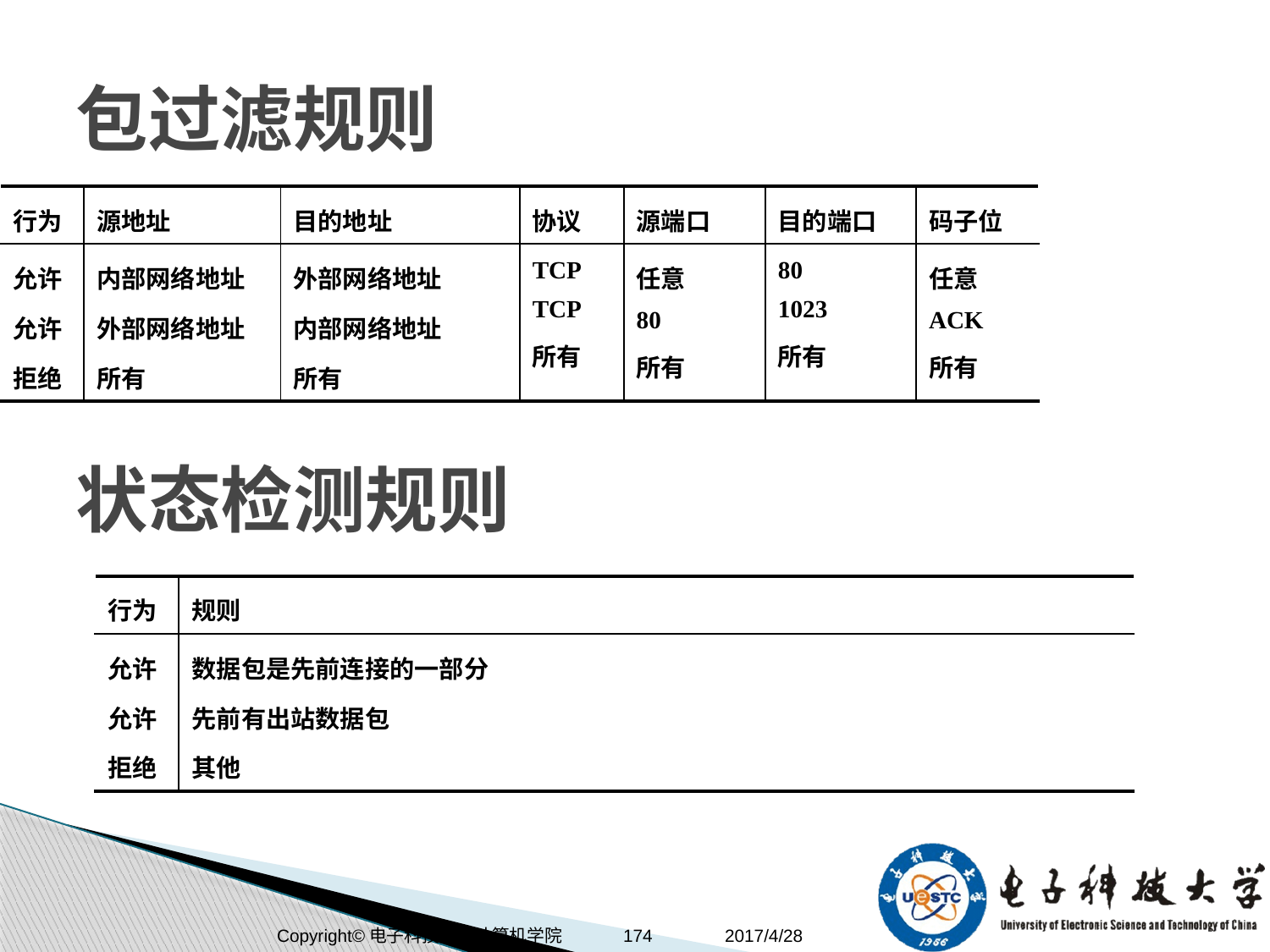

# 包过滤规则
| 行为 | 源地址 | 目的地址 | 协议 | 源端口 | 目的端口 | 码子位 |
| --- | --- | --- | --- | --- | --- | --- |
| 允许 允许 拒绝 | 内部网络地址 外部网络地址 所有 | 外部网络地址 内部网络地址 所有 | TCP TCP 所有 | 任意 80 所有 | 80 1023 所有 | 任意 ACK 所有 |
状态检测规则
| 行为 | 规则 |
| --- | --- |
| 允许 允许 拒绝 | 数据包是先前连接的一部分 先前有出站数据包 其他 |
Copyright©电子科技大学计算机学院
174
2017/4/28